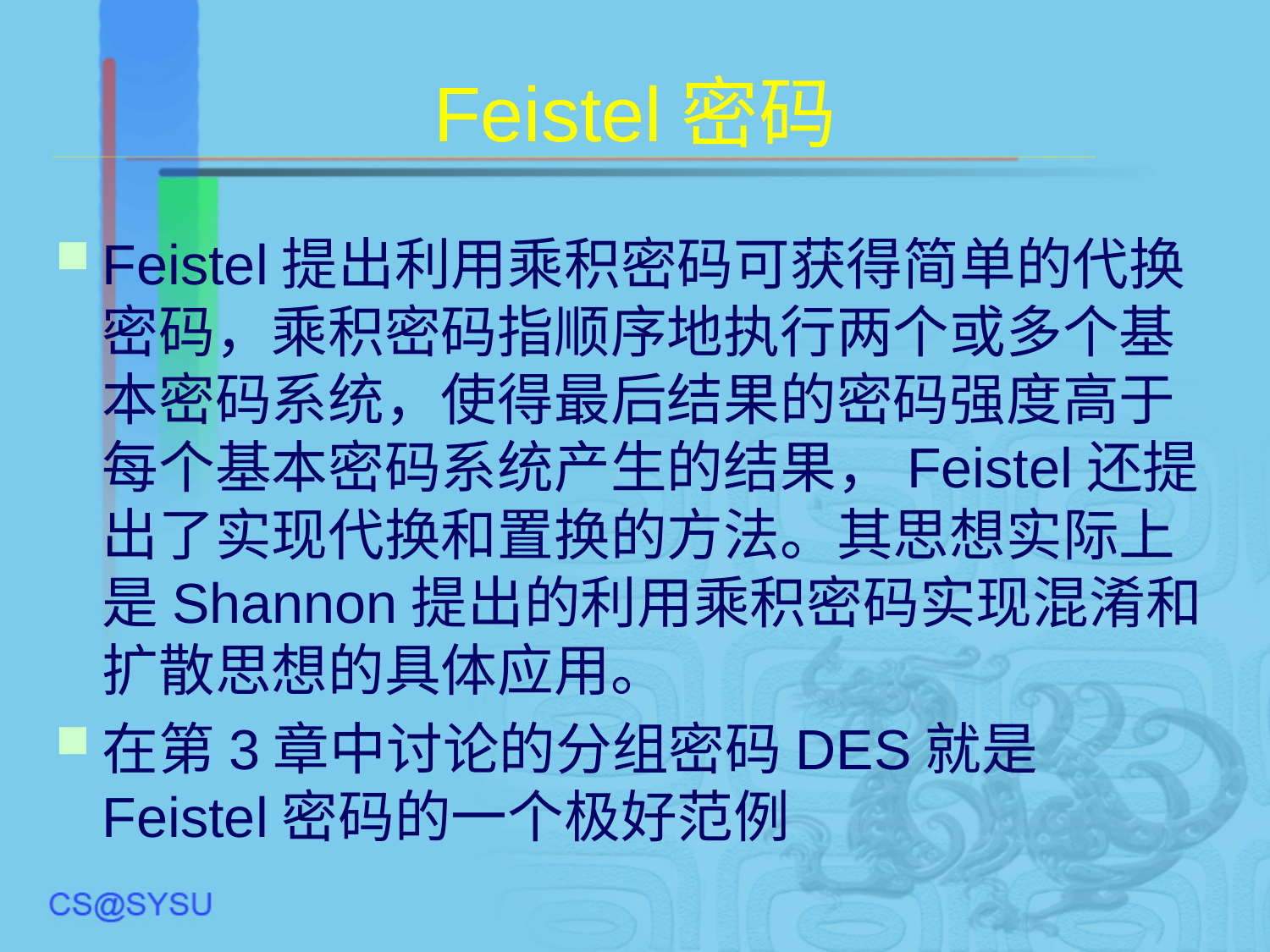

# Feistel密码
Feistel提出利用乘积密码可获得简单的代换密码，乘积密码指顺序地执行两个或多个基本密码系统，使得最后结果的密码强度高于每个基本密码系统产生的结果，Feistel还提出了实现代换和置换的方法。其思想实际上是Shannon提出的利用乘积密码实现混淆和扩散思想的具体应用。
在第3章中讨论的分组密码DES就是Feistel密码的一个极好范例